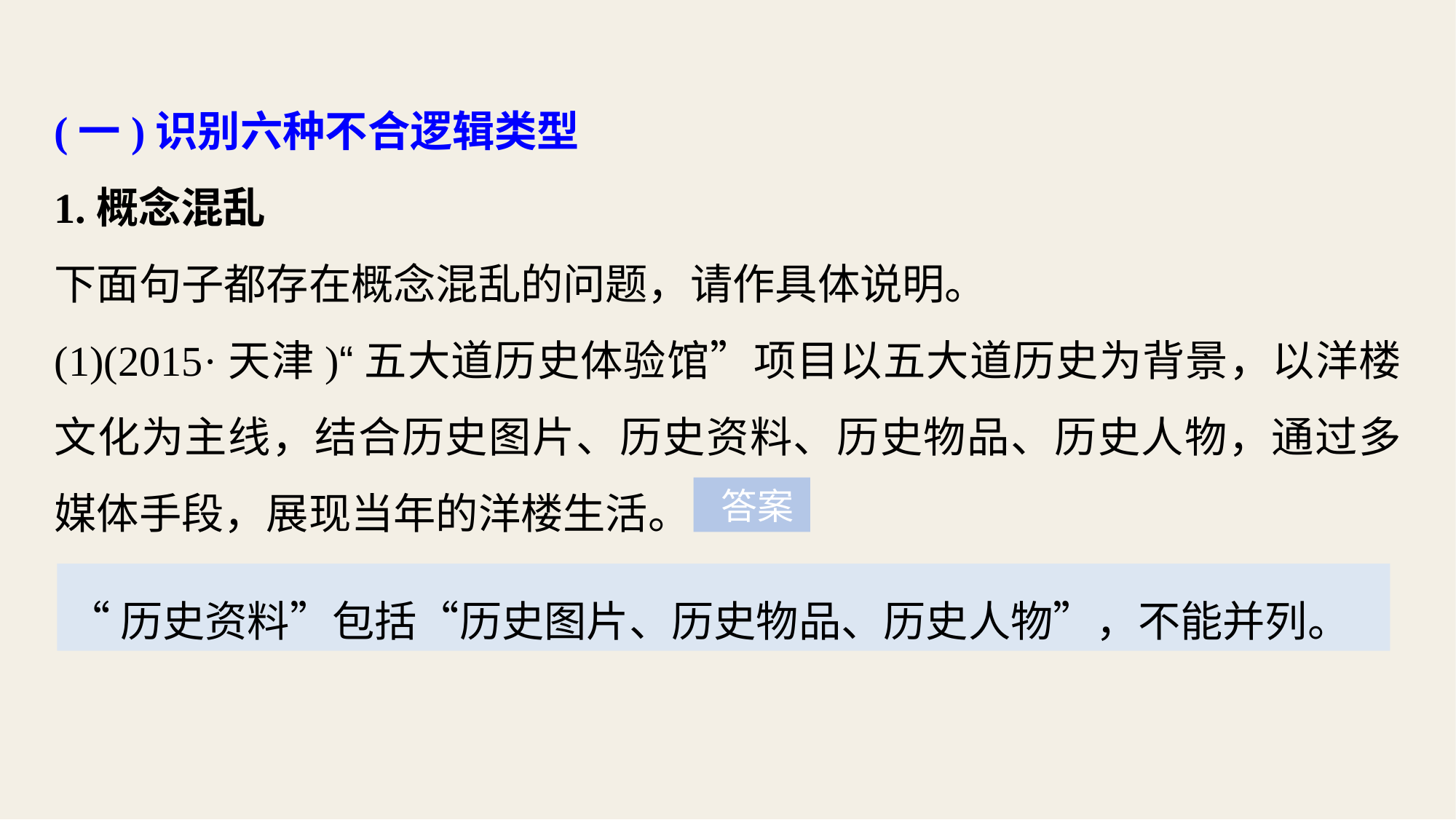

(一)识别六种不合逻辑类型
1.概念混乱
下面句子都存在概念混乱的问题，请作具体说明。
(1)(2015·天津)“五大道历史体验馆”项目以五大道历史为背景，以洋楼文化为主线，结合历史图片、历史资料、历史物品、历史人物，通过多媒体手段，展现当年的洋楼生活。
 答案
“历史资料”包括“历史图片、历史物品、历史人物”，不能并列。